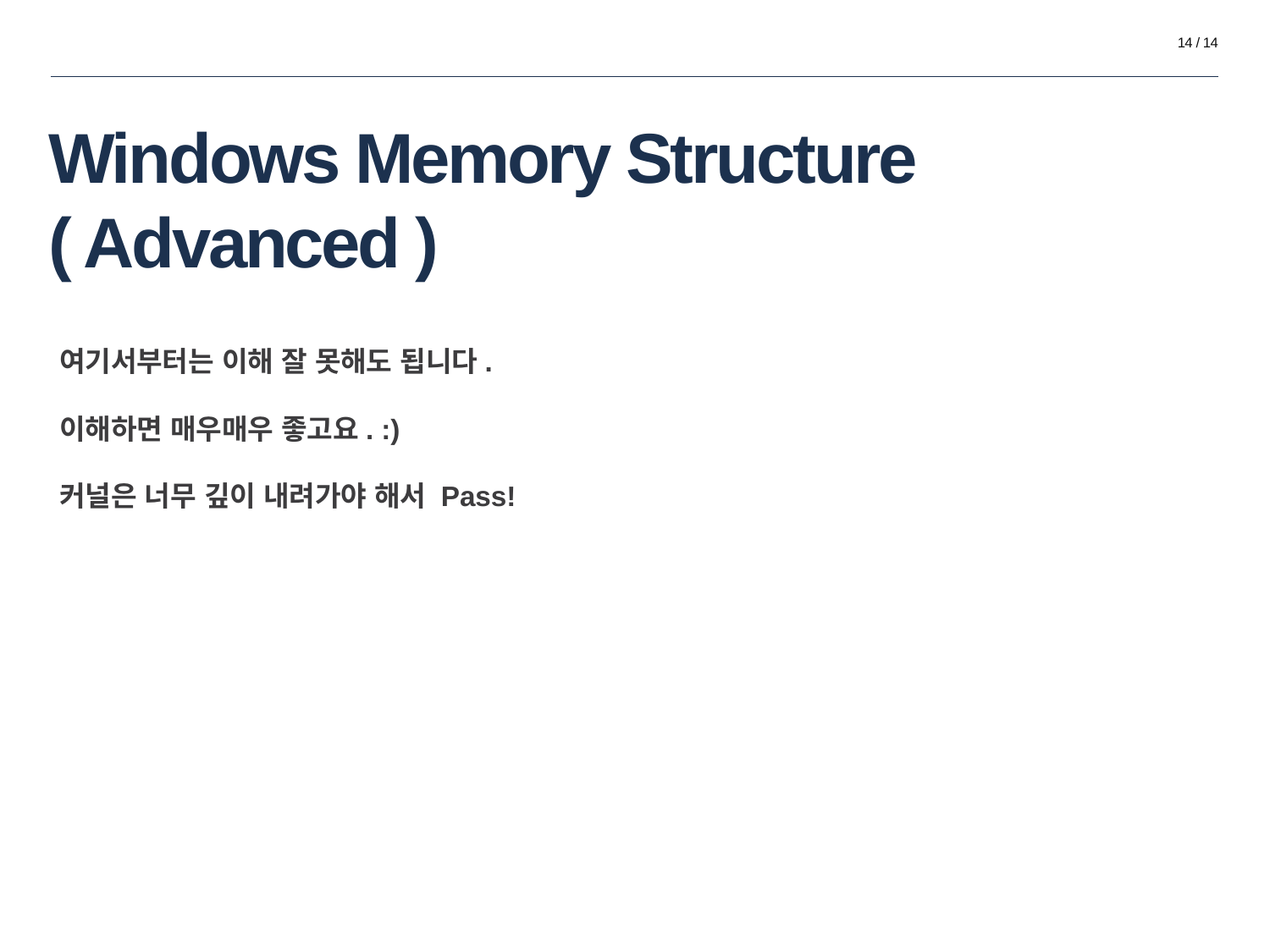

14 / 14
# Windows Memory Structure
( Advanced )
여기서부터는 이해 잘 못해도 됩니다.

이해하면 매우매우 좋고요. :)

커널은 너무 깊이 내려가야 해서 Pass!